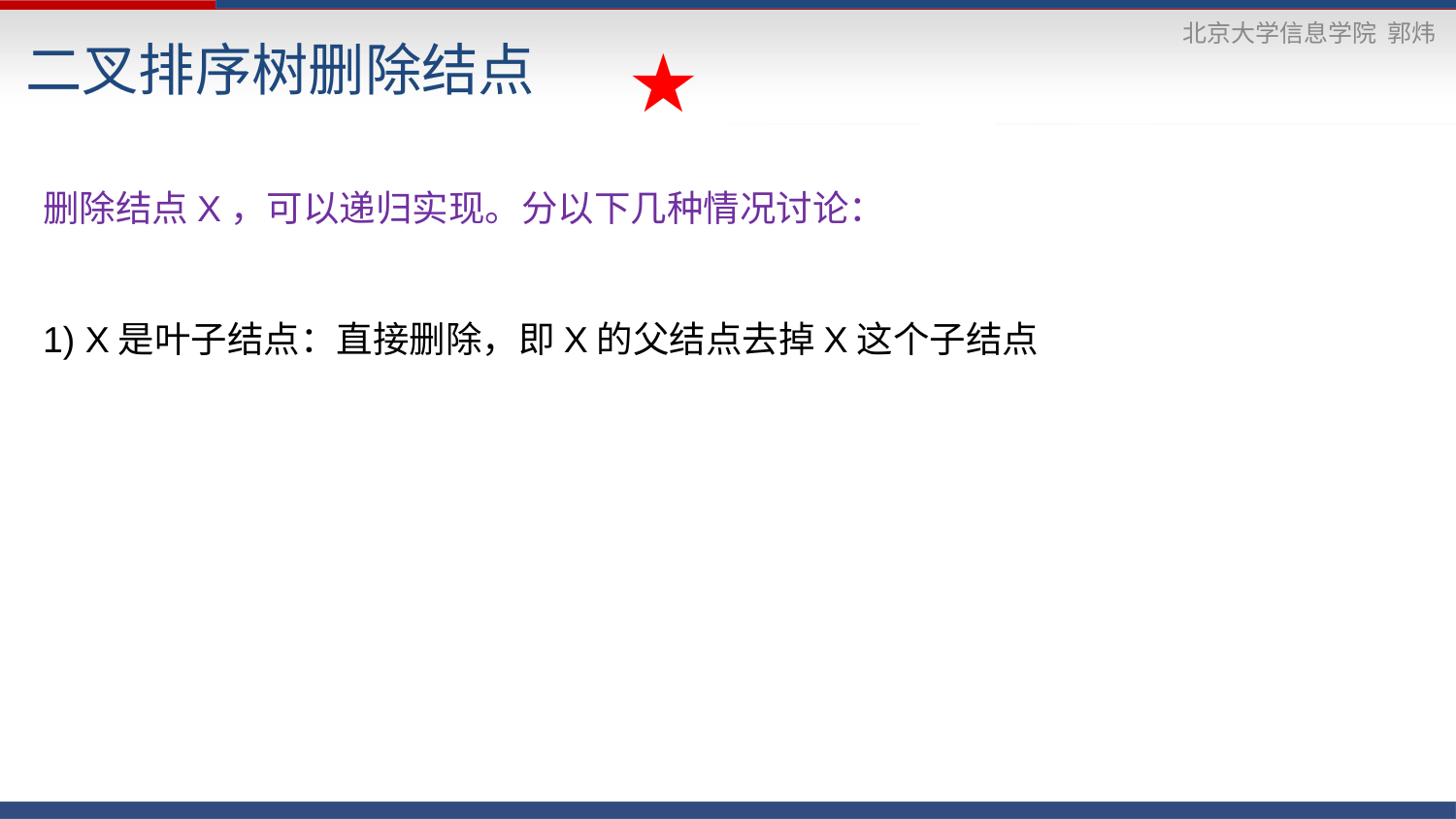

二叉排序树删除结点
★

删除结点X，可以递归实现。分以下几种情况讨论：

1) X是叶子结点：直接删除，即X的父结点去掉X这个子结点

8